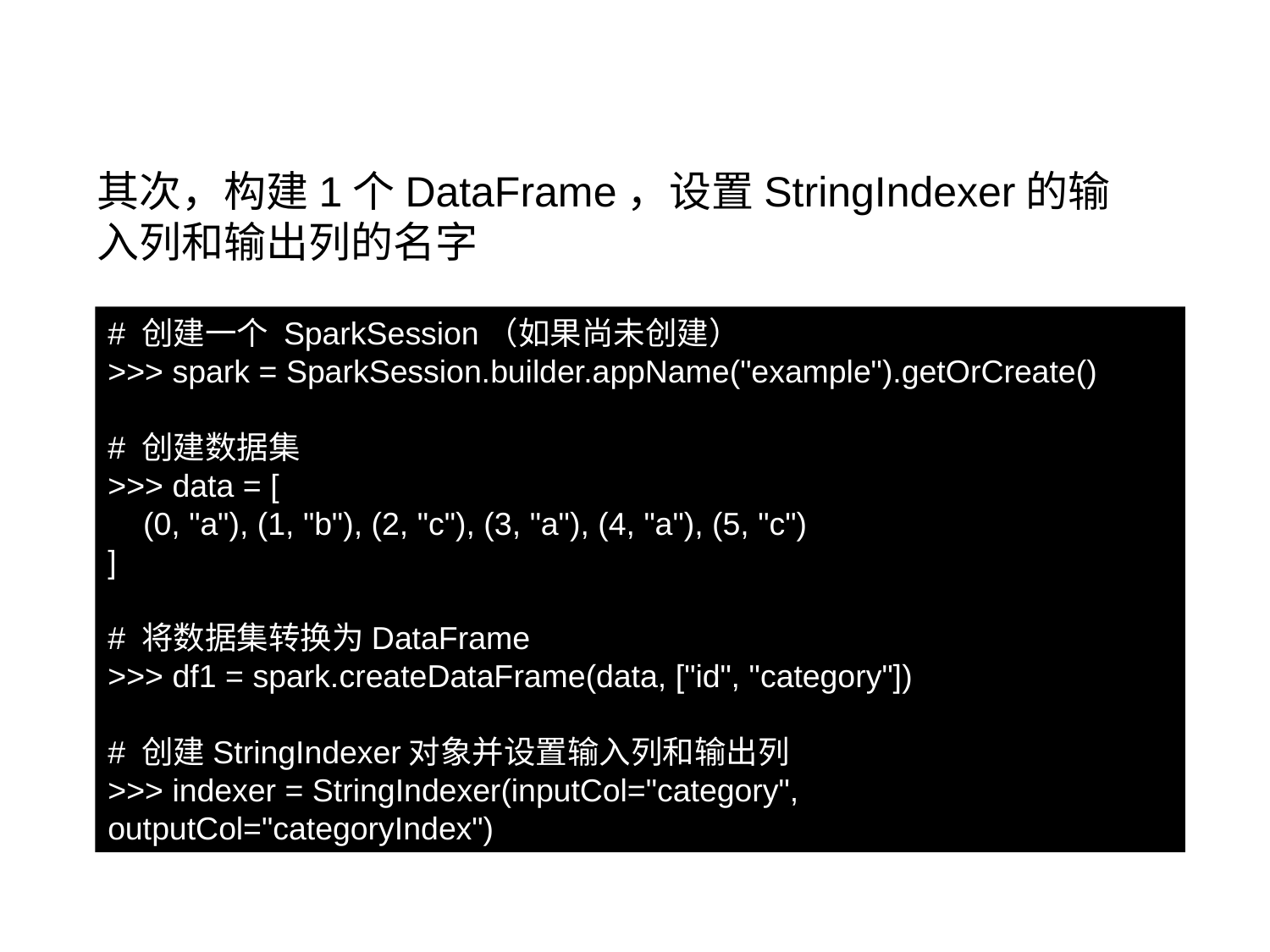

9.6.2 特征转换
其次，构建1个DataFrame，设置StringIndexer的输入列和输出列的名字
# 创建一个 SparkSession（如果尚未创建）
>>> spark = SparkSession.builder.appName("example").getOrCreate()

# 创建数据集
>>> data = [
    (0, "a"), (1, "b"), (2, "c"), (3, "a"), (4, "a"), (5, "c")
]

# 将数据集转换为DataFrame
>>> df1 = spark.createDataFrame(data, ["id", "category"])

# 创建StringIndexer对象并设置输入列和输出列
>>> indexer = StringIndexer(inputCol="category", outputCol="categoryIndex")